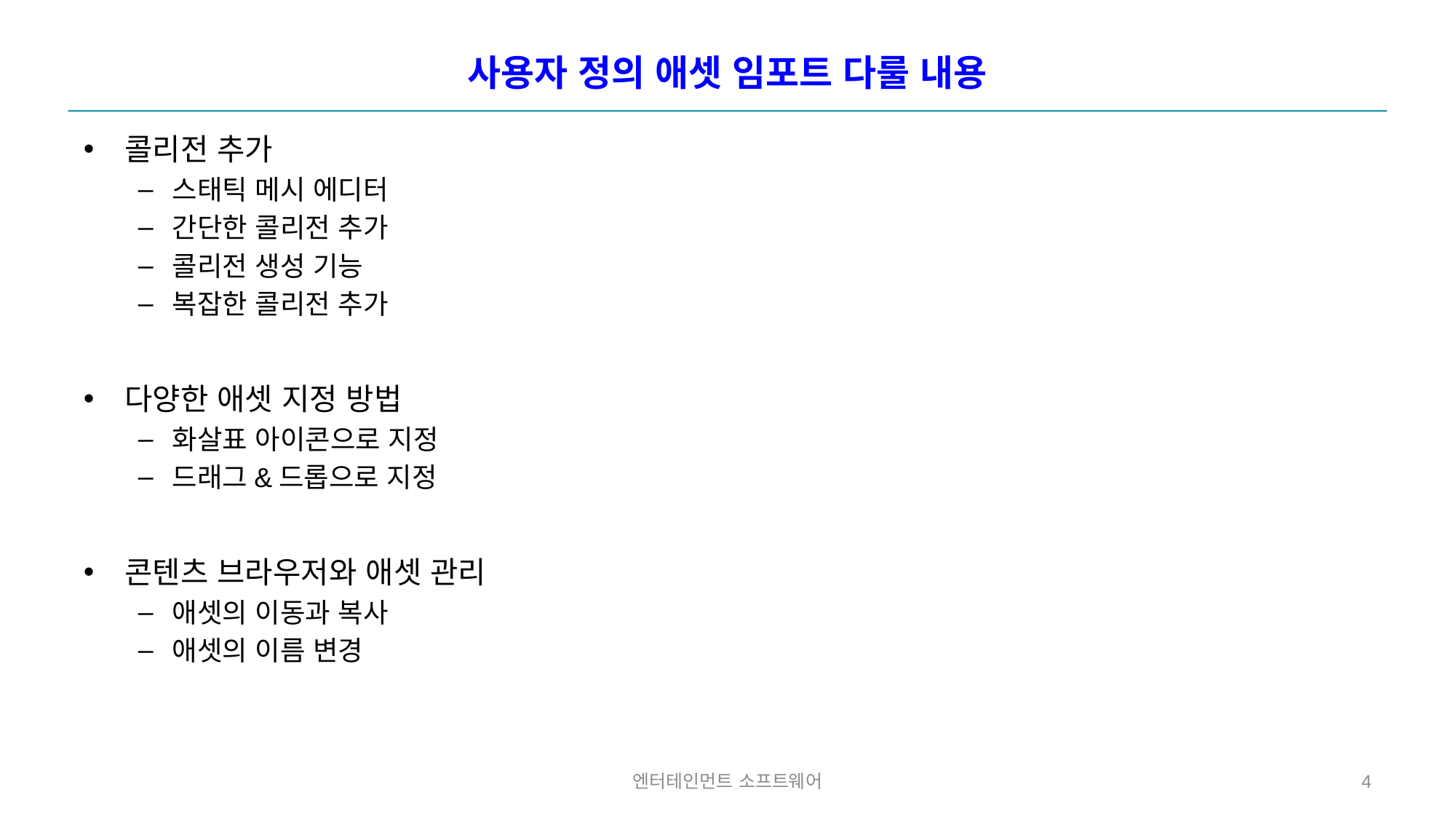

# 사용자 정의 애셋 임포트 다룰 내용
콜리전 추가
스태틱 메시 에디터
간단한 콜리전 추가
콜리전 생성 기능
복잡한 콜리전 추가

다양한 애셋 지정 방법
화살표 아이콘으로 지정
드래그&드롭으로 지정

콘텐츠 브라우저와 애셋 관리
애셋의 이동과 복사
애셋의 이름 변경
엔터테인먼트 소프트웨어
4